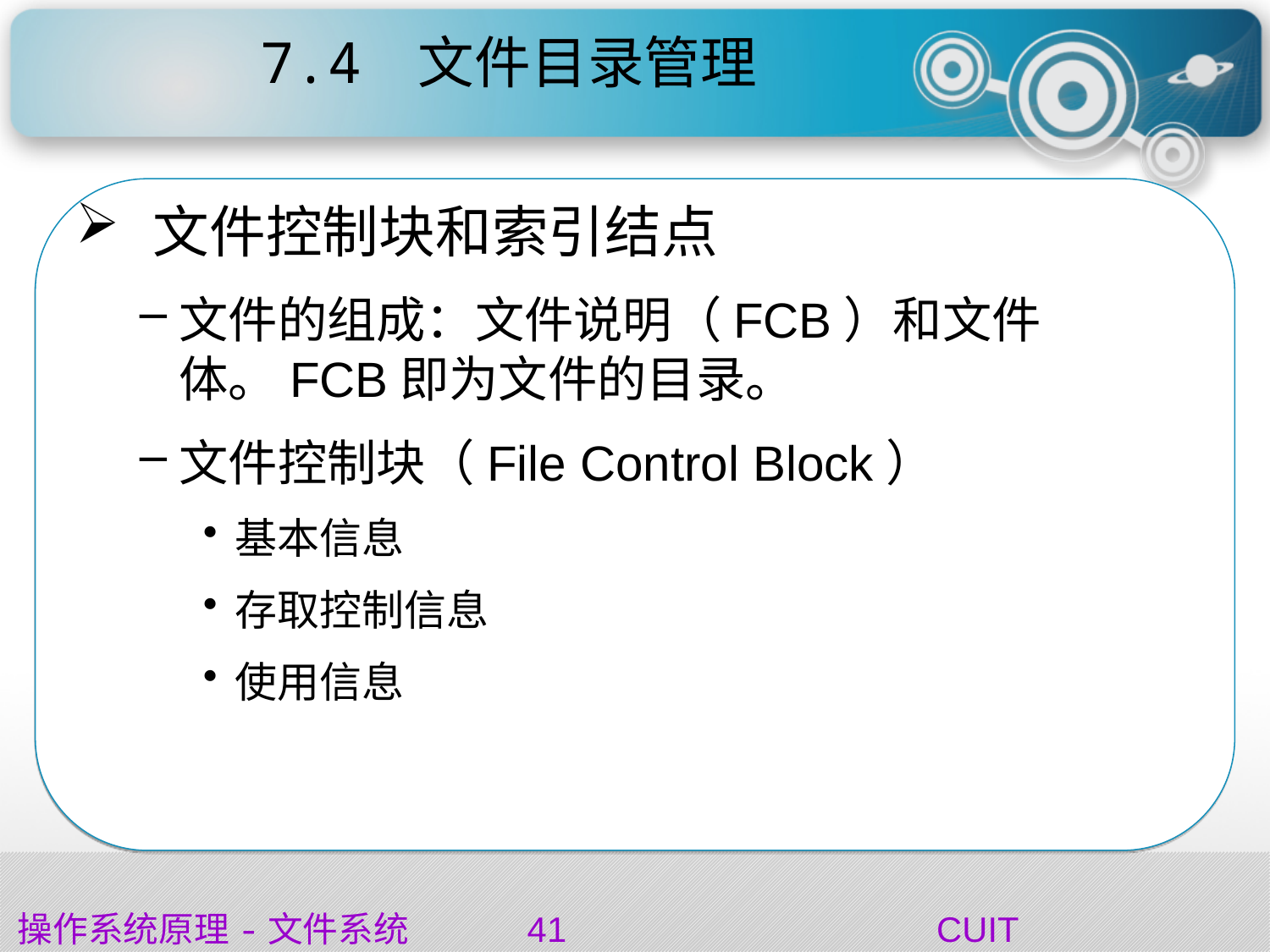

# 7.4   文件目录管理

 文件控制块和索引结点
文件的组成：文件说明（FCB）和文件体。FCB即为文件的目录。
文件控制块（File Control Block）
基本信息
存取控制信息
使用信息